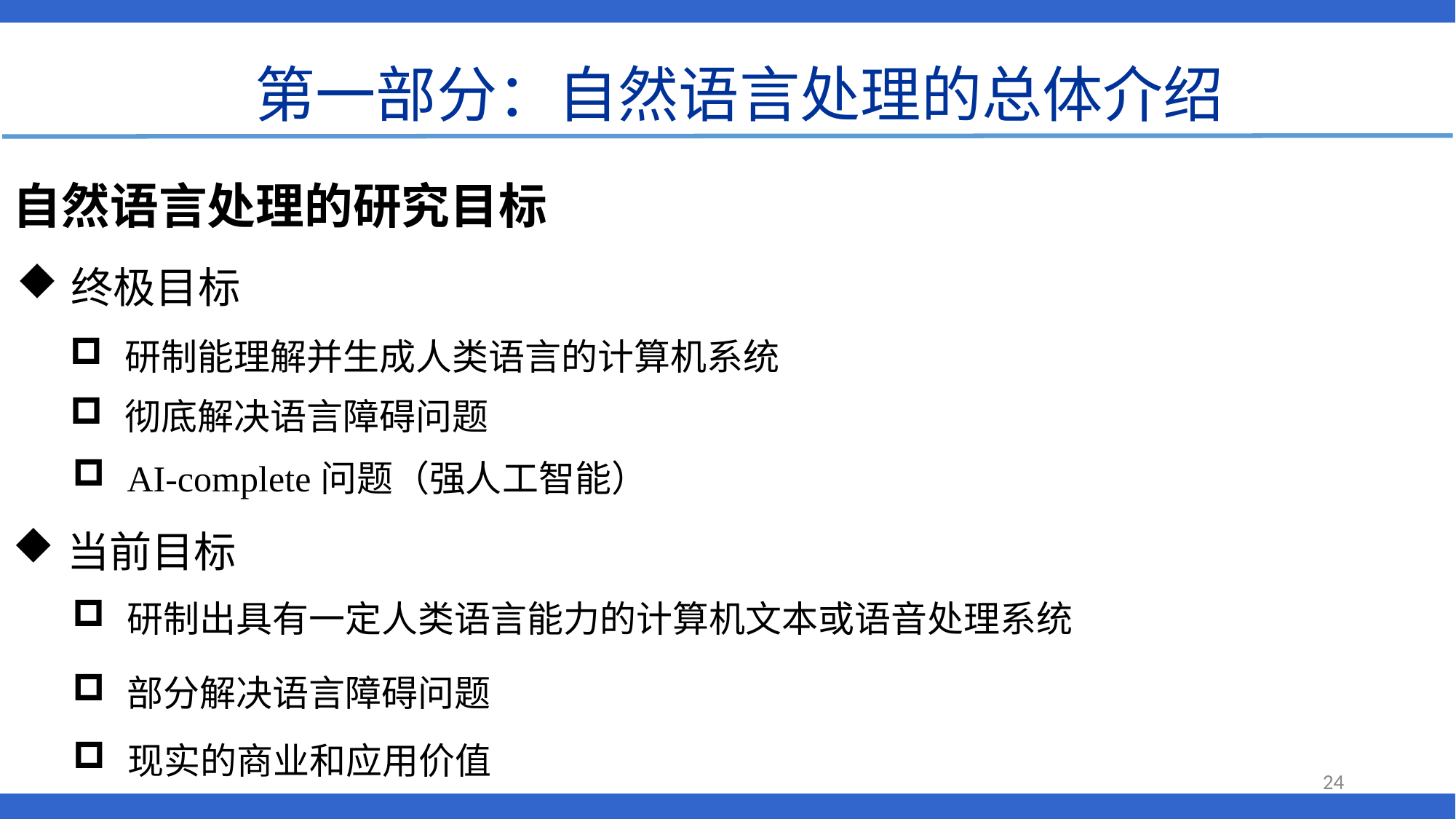

第一部分：自然语言处理的总体介绍
自然语言处理的研究目标
终极目标
研制能理解并生成人类语言的计算机系统
彻底解决语言障碍问题
AI-complete问题（强人工智能）
当前目标
研制出具有一定人类语言能力的计算机文本或语音处理系统
部分解决语言障碍问题
现实的商业和应用价值
24